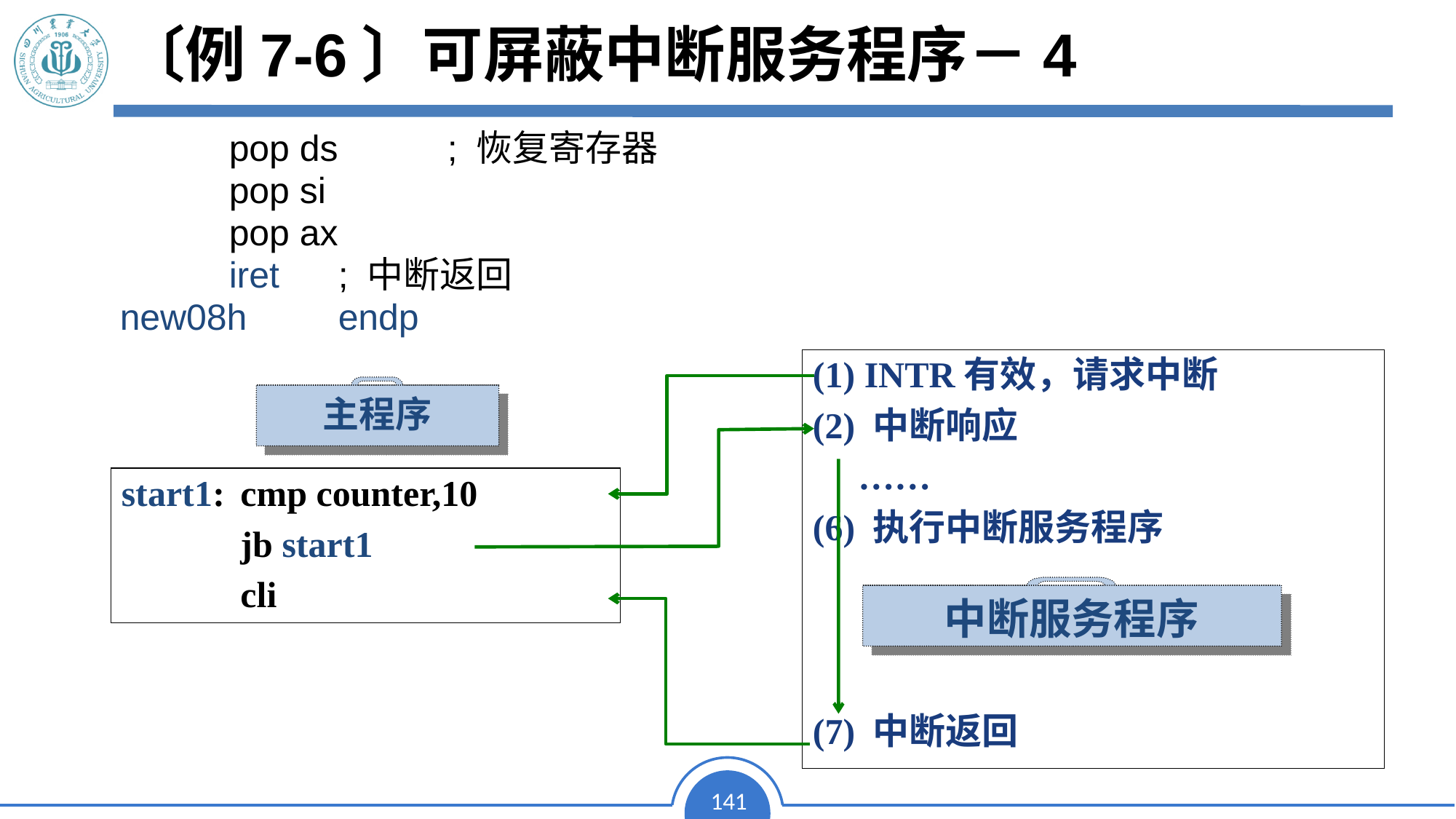

# 〔例7-6〕可屏蔽中断服务程序－4
	pop ds	; 恢复寄存器
	pop si
	pop ax
	iret	; 中断返回
new08h	endp
 (1) INTR有效，请求中断
 (2) 中断响应
      ……
 (6) 执行中断服务程序

 (7) 中断返回

主程序

 start1:	cmp counter,10
 	jb start1
	cli
中断服务程序